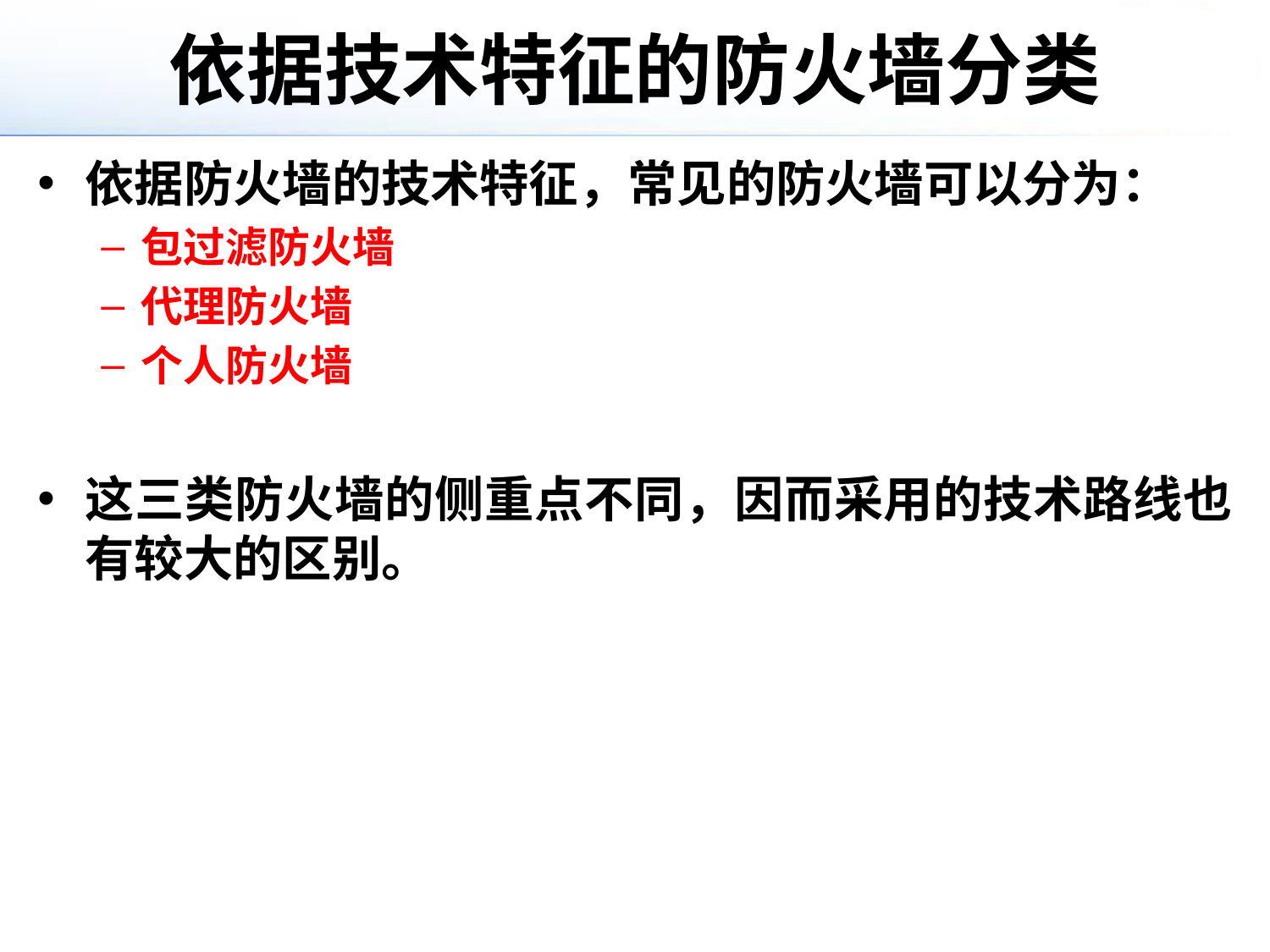

# 依据技术特征的防火墙分类
依据防火墙的技术特征，常见的防火墙可以分为：
包过滤防火墙
代理防火墙
个人防火墙

这三类防火墙的侧重点不同，因而采用的技术路线也有较大的区别。